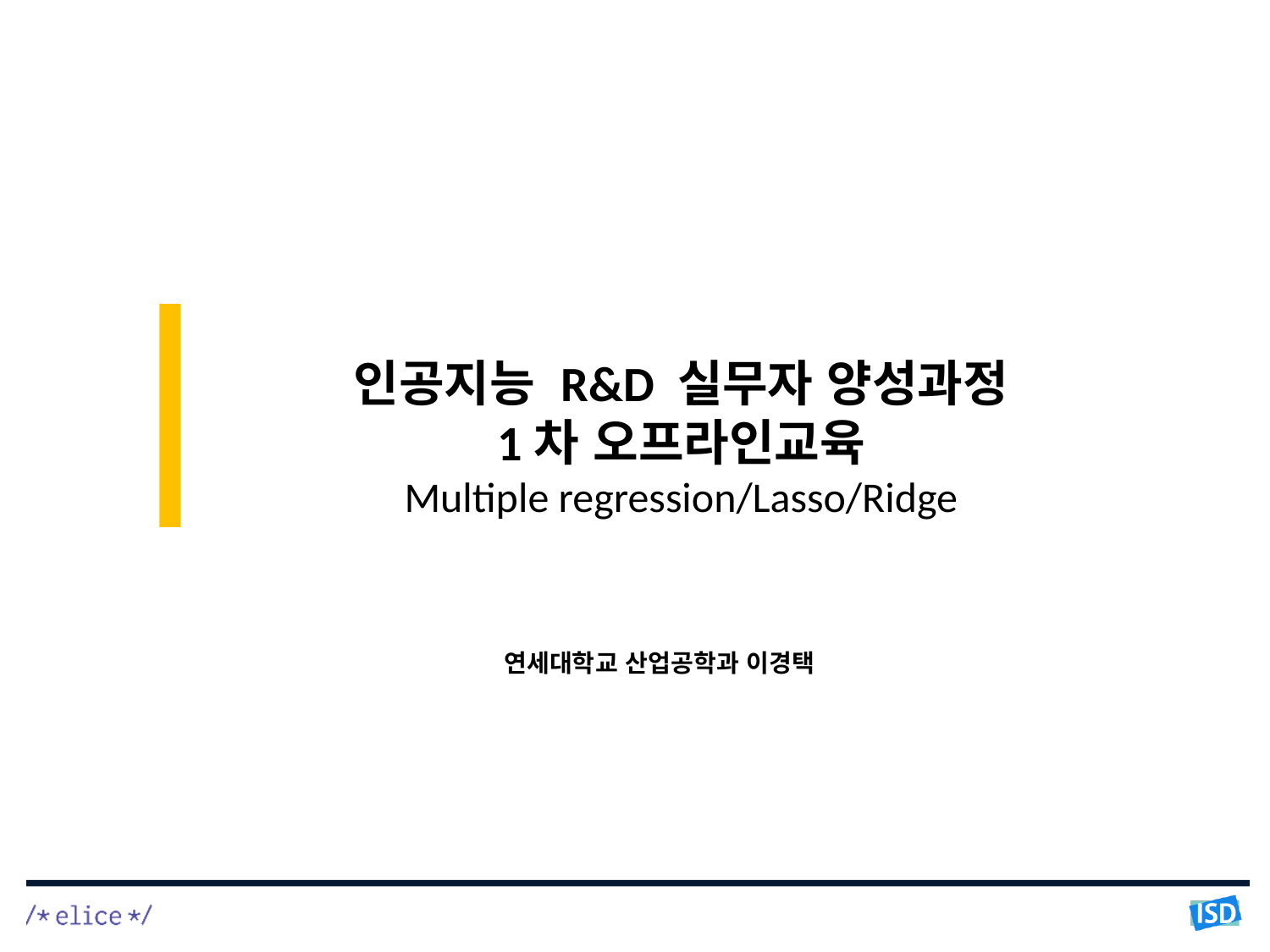

인공지능 R&D 실무자 양성과정
1차 오프라인교육
Multiple regression/Lasso/Ridge
연세대학교 산업공학과 이경택